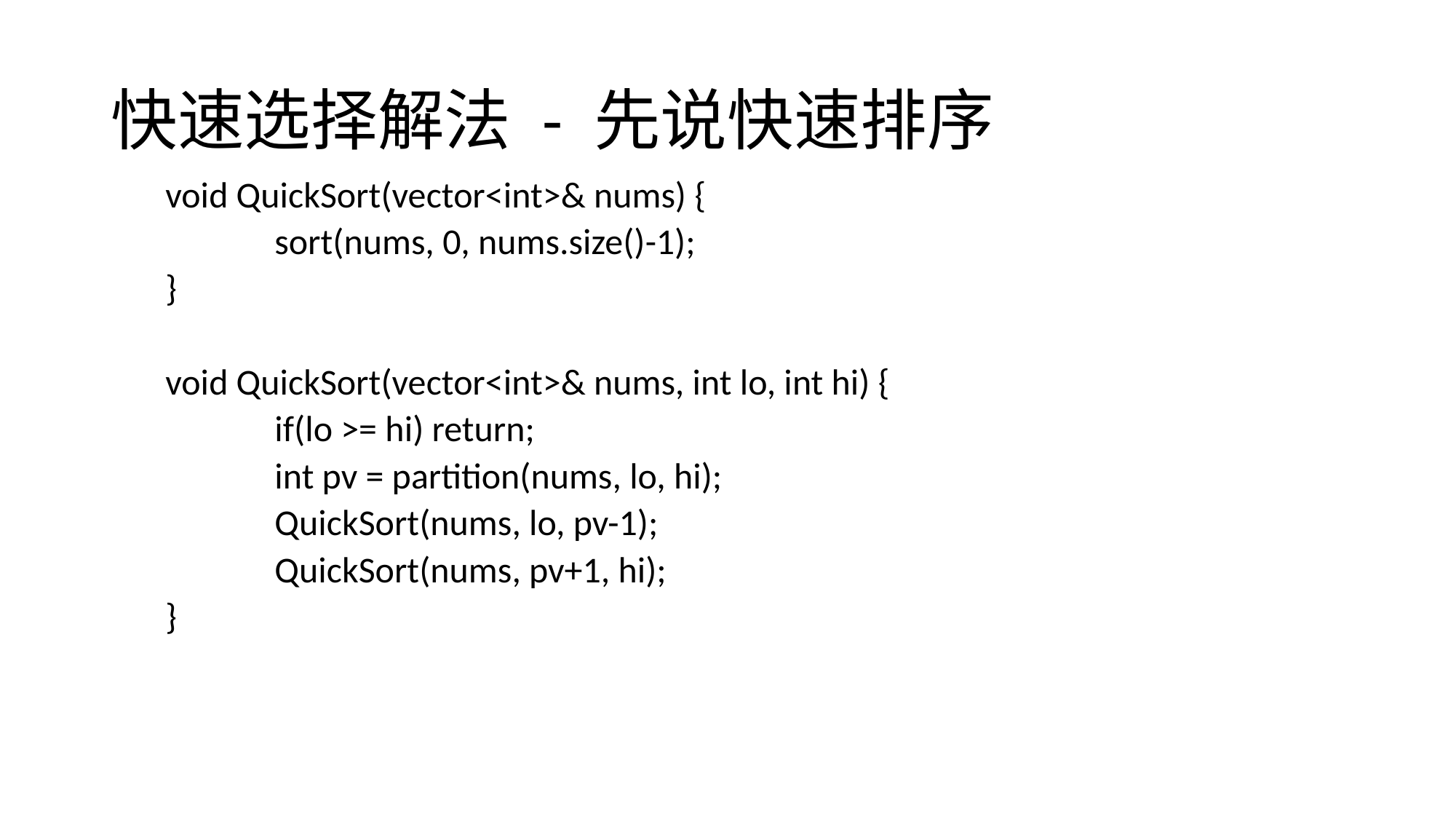

# 快速选择解法 - 先说快速排序
void QuickSort(vector<int>& nums) {
	sort(nums, 0, nums.size()-1);
}

void QuickSort(vector<int>& nums, int lo, int hi) {
	if(lo >= hi) return;
	int pv = partition(nums, lo, hi);
	QuickSort(nums, lo, pv-1);
	QuickSort(nums, pv+1, hi);
}